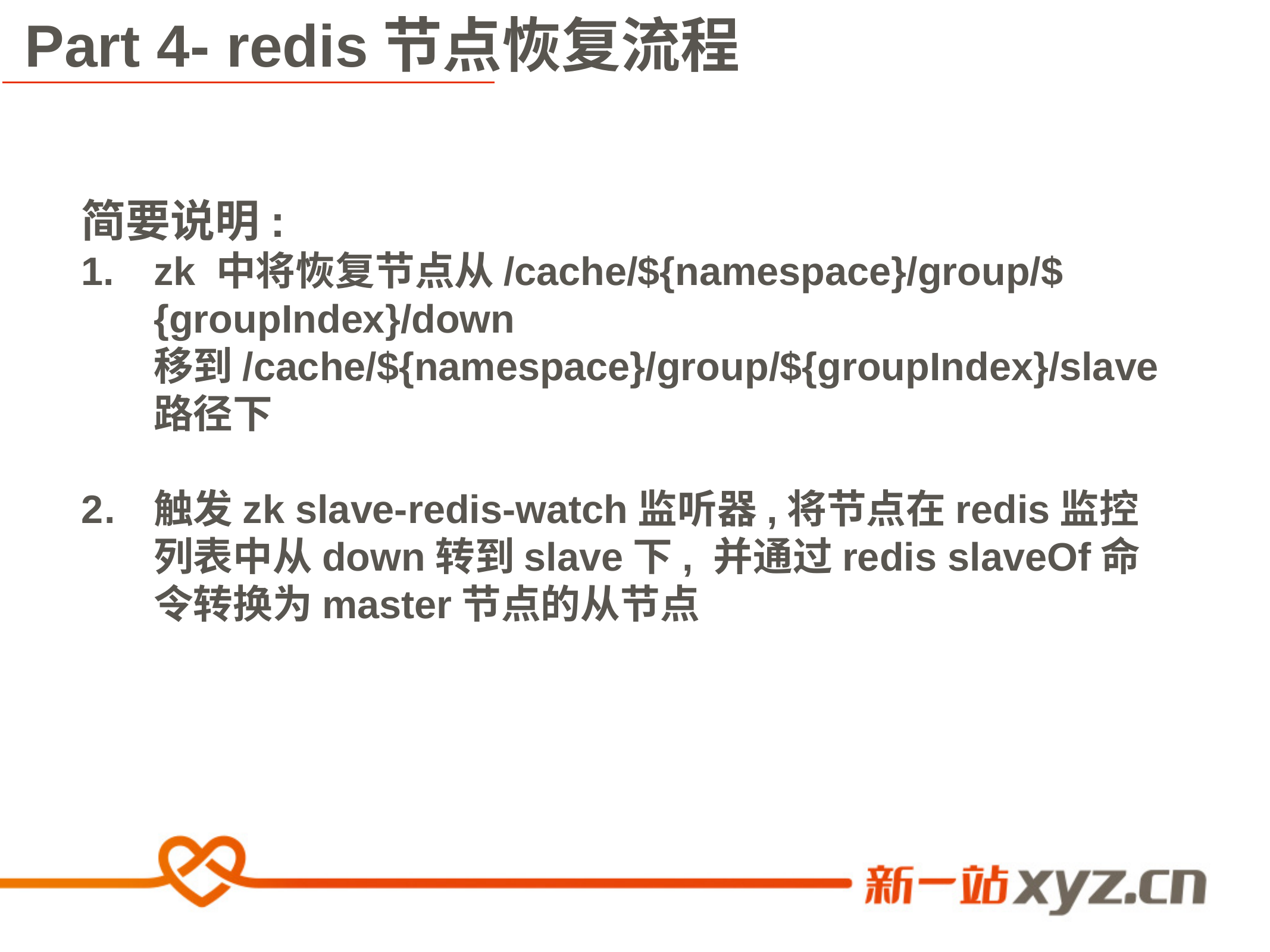

Part 4- redis节点恢复流程

简要说明:
zk 中将恢复节点从/cache/${namespace}/group/${groupIndex}/down 移到/cache/${namespace}/group/${groupIndex}/slave 路径下

触发zk slave-redis-watch监听器,将节点在redis监控列表中从down转到slave下, 并通过redis slaveOf命令转换为master节点的从节点